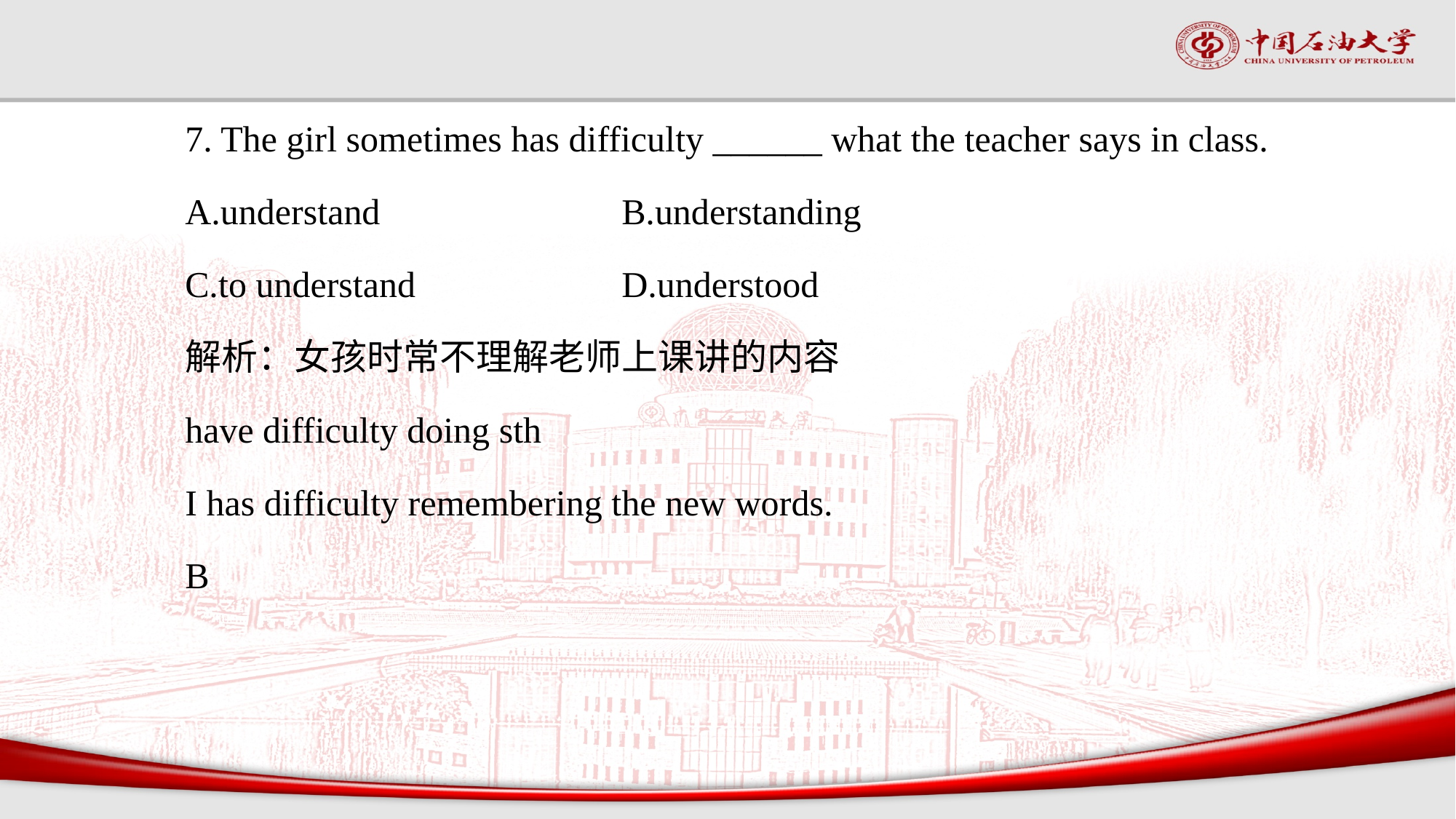

#
7. The girl sometimes has difficulty ______ what the teacher says in class.
A.understand     		B.understanding
C.to understand   		D.understood
解析：女孩时常不理解老师上课讲的内容
have difficulty doing sth
I has difficulty remembering the new words.
B